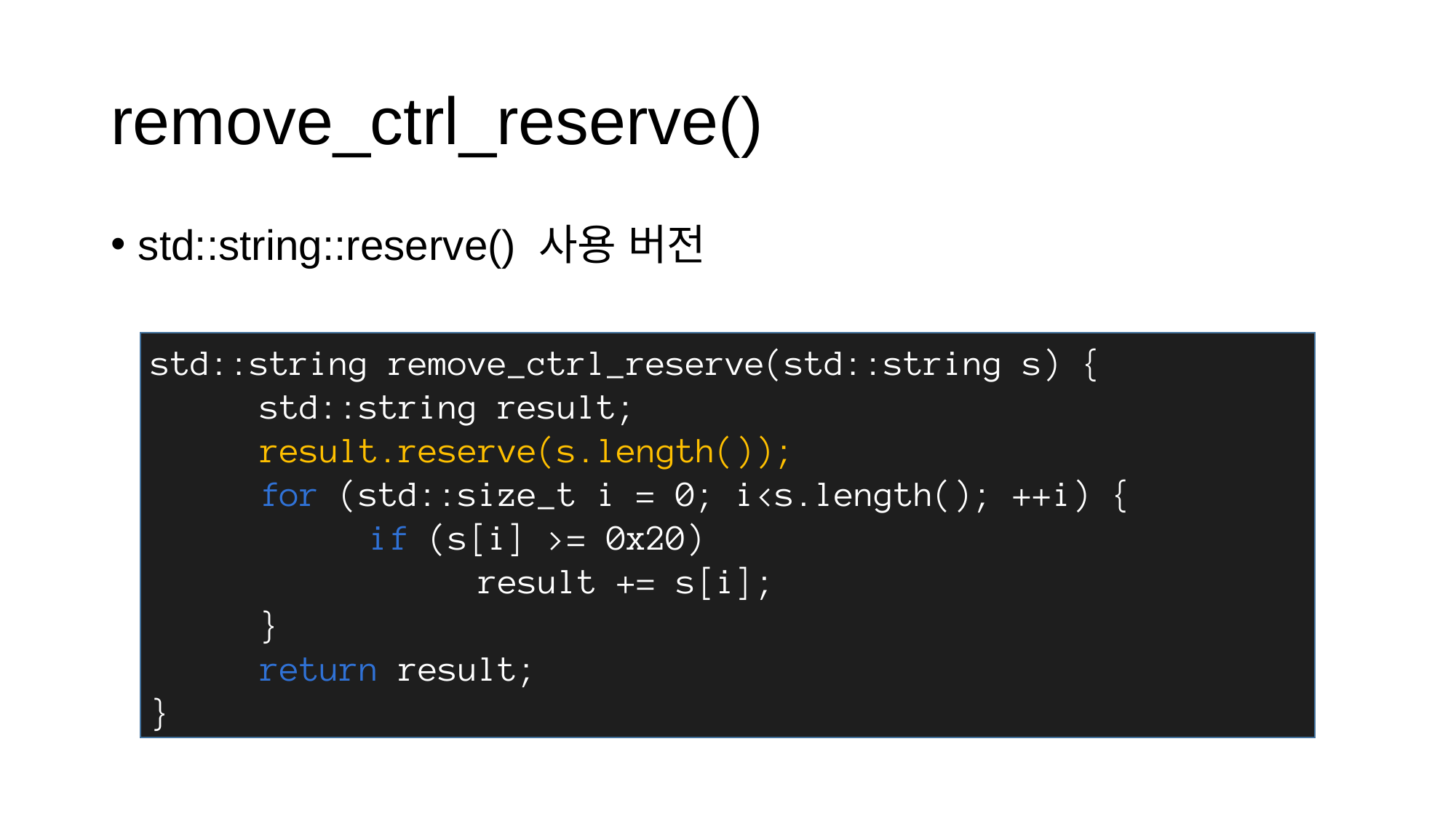

# remove_ctrl_reserve()
std::string::reserve() 사용 버전

std::string remove_ctrl_reserve(std::string s) {
	std::string result;
	result.reserve(s.length());
	for (std::size_t i = 0; i<s.length(); ++i) {
		if (s[i] >= 0x20)
			result += s[i];
	}
	return result;
}